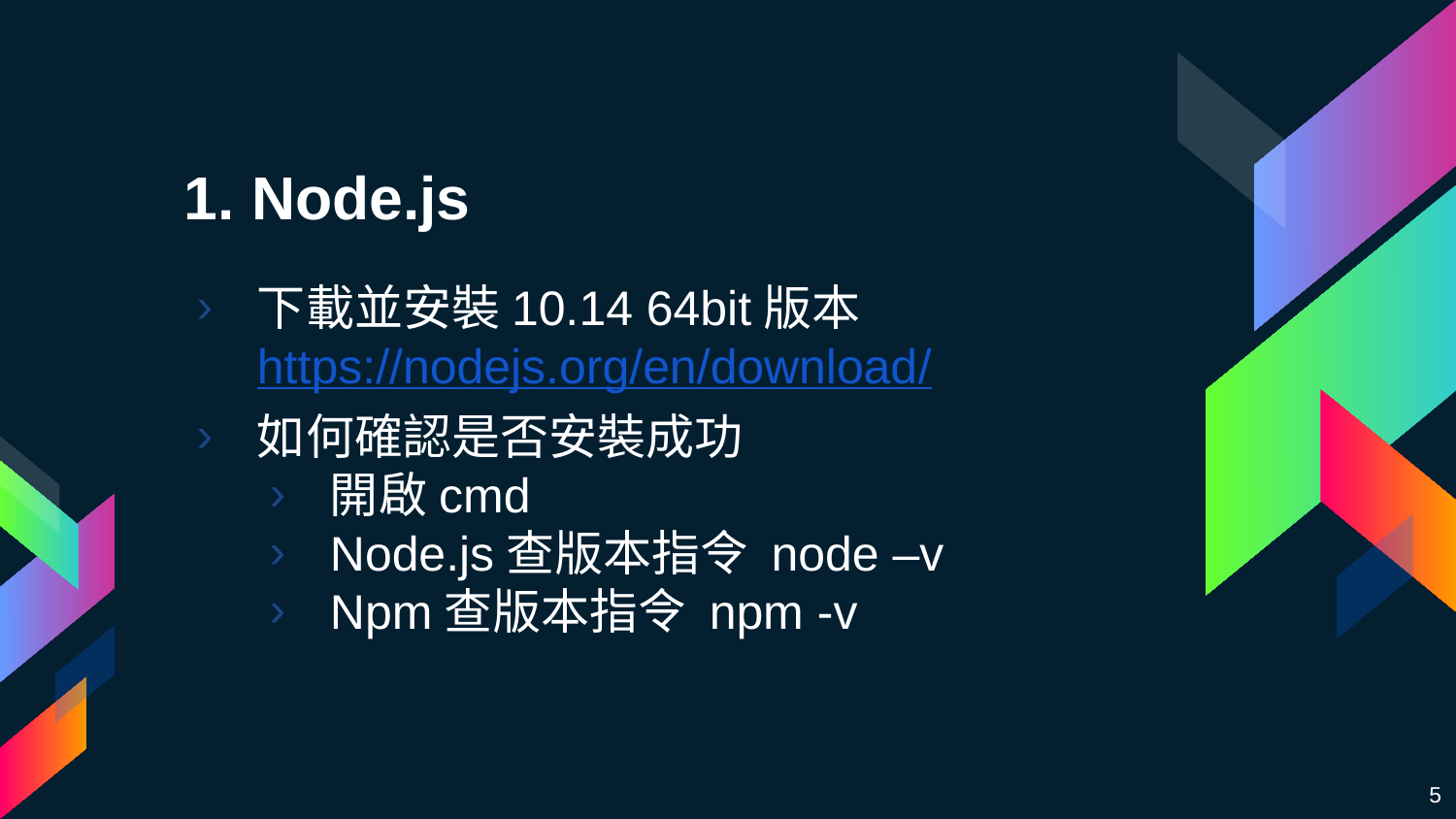

# 1. Node.js
下載並安裝10.14 64bit版本
https://nodejs.org/en/download/
如何確認是否安裝成功
開啟cmd
Node.js查版本指令 node –v
Npm查版本指令 npm -v

5